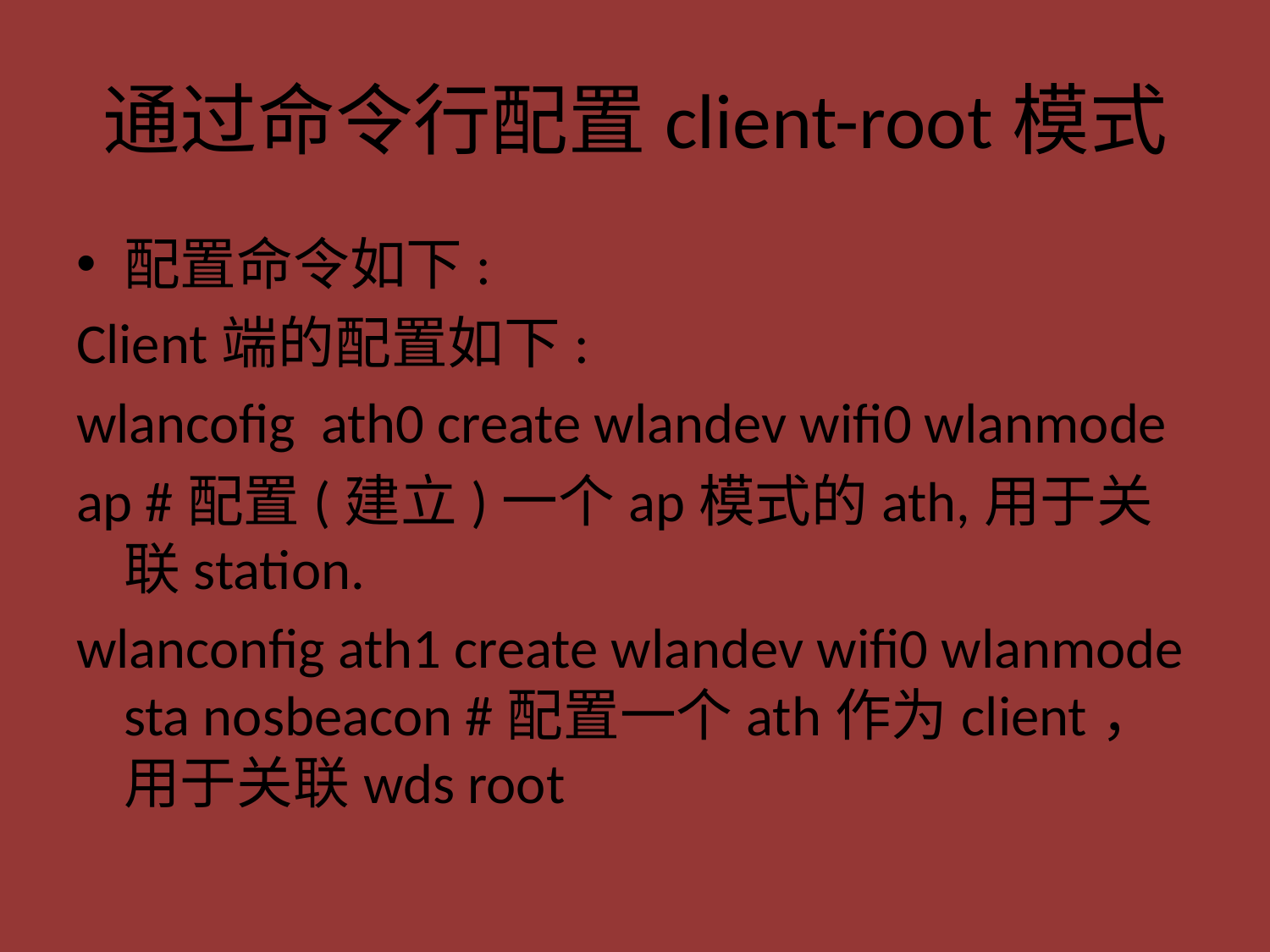

# 通过命令行配置client-root模式
配置命令如下:
Client端的配置如下:
wlancofig  ath0 create wlandev wifi0 wlanmode
ap #配置(建立)一个ap模式的ath,用于关联station.
wlanconfig ath1 create wlandev wifi0 wlanmode sta nosbeacon #配置一个ath作为client，用于关联wds root